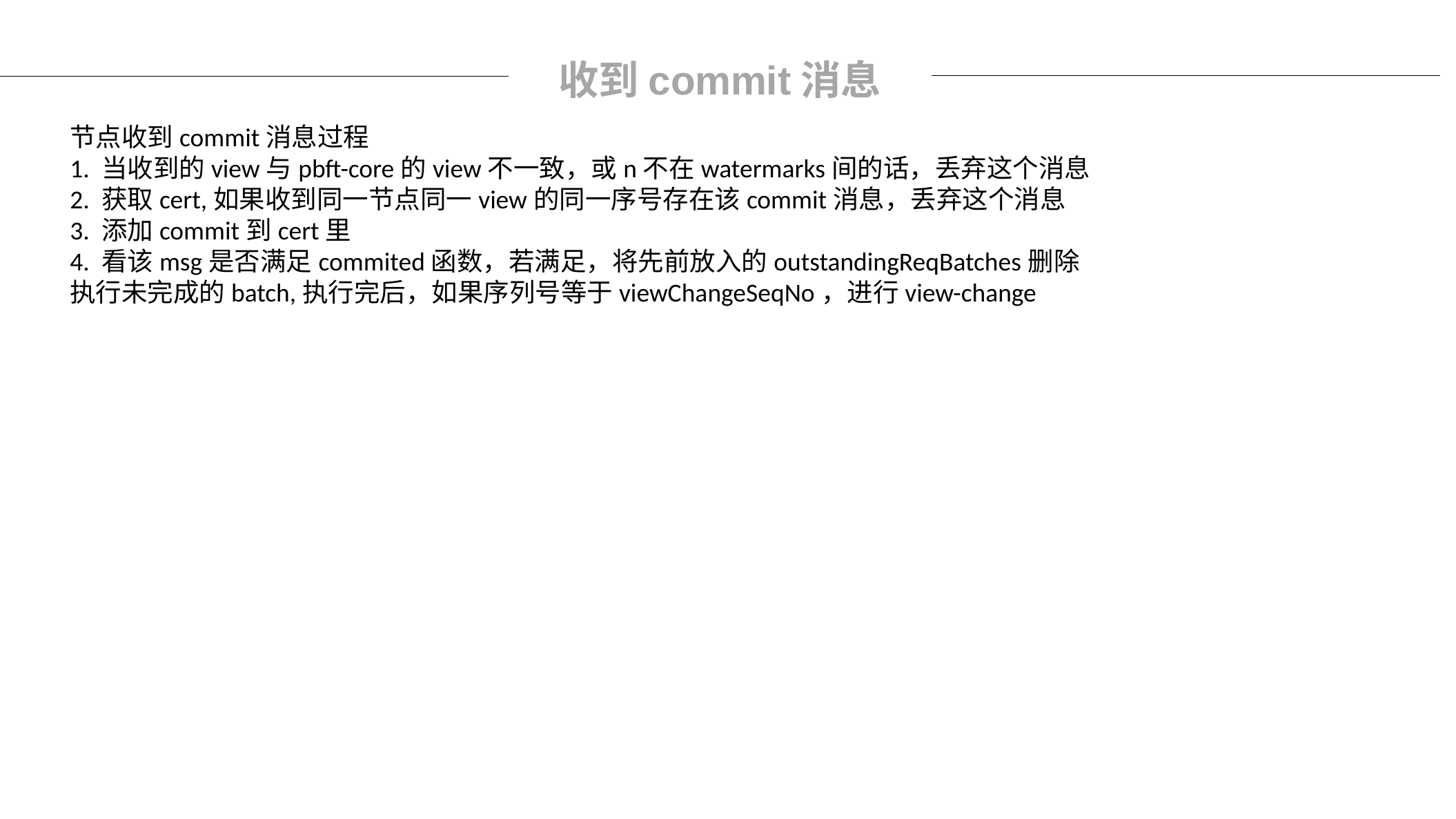

收到commit消息
节点收到commit消息过程
1. 当收到的view与pbft-core的view不一致，或n不在watermarks间的话，丢弃这个消息
2. 获取cert,如果收到同一节点同一view的同一序号存在该commit消息，丢弃这个消息
3. 添加commit到cert里
4. 看该msg是否满足commited函数，若满足，将先前放入的outstandingReqBatches删除
执行未完成的batch,执行完后，如果序列号等于viewChangeSeqNo，进行view-change